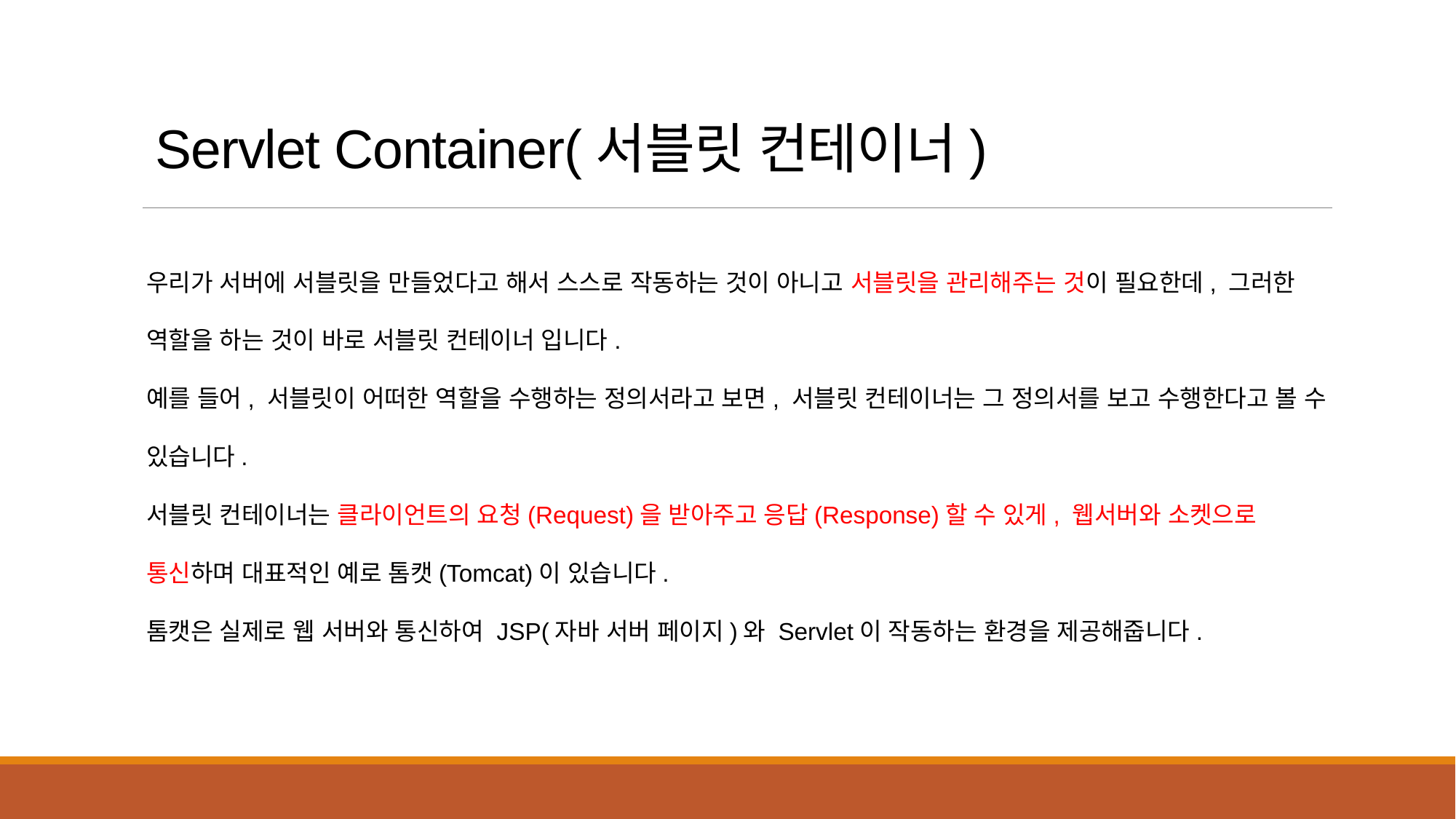

# Servlet Container(서블릿 컨테이너)
우리가 서버에 서블릿을 만들었다고 해서 스스로 작동하는 것이 아니고 서블릿을 관리해주는 것이 필요한데, 그러한 역할을 하는 것이 바로 서블릿 컨테이너 입니다.
예를 들어, 서블릿이 어떠한 역할을 수행하는 정의서라고 보면, 서블릿 컨테이너는 그 정의서를 보고 수행한다고 볼 수 있습니다.
서블릿 컨테이너는 클라이언트의 요청(Request)을 받아주고 응답(Response)할 수 있게, 웹서버와 소켓으로 통신하며 대표적인 예로 톰캣(Tomcat)이 있습니다.
톰캣은 실제로 웹 서버와 통신하여 JSP(자바 서버 페이지)와 Servlet이 작동하는 환경을 제공해줍니다.